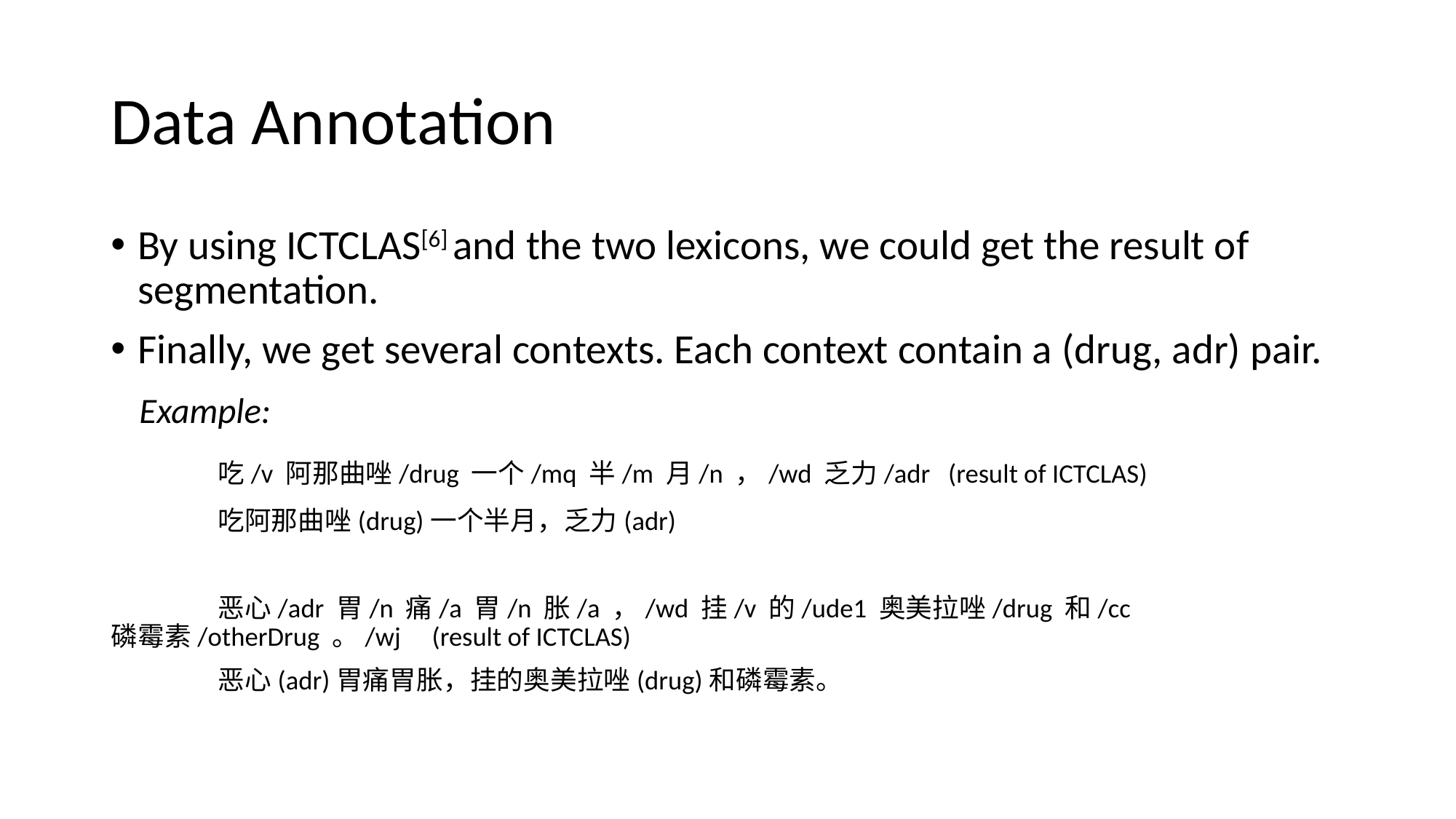

# Data Annotation
By using ICTCLAS[6] and the two lexicons, we could get the result of segmentation.
Finally, we get several contexts. Each context contain a (drug, adr) pair.
   Example:
	吃/v 阿那曲唑/drug 一个/mq 半/m 月/n ，/wd 乏力/adr   (result of ICTCLAS)
	吃阿那曲唑(drug)一个半月，乏力(adr)

	恶心/adr 胃/n 痛/a 胃/n 胀/a ，/wd 挂/v 的/ude1 奥美拉唑/drug 和/cc 磷霉素/otherDrug 。/wj  	(result of ICTCLAS)
	恶心(adr)胃痛胃胀，挂的奥美拉唑(drug)和磷霉素。